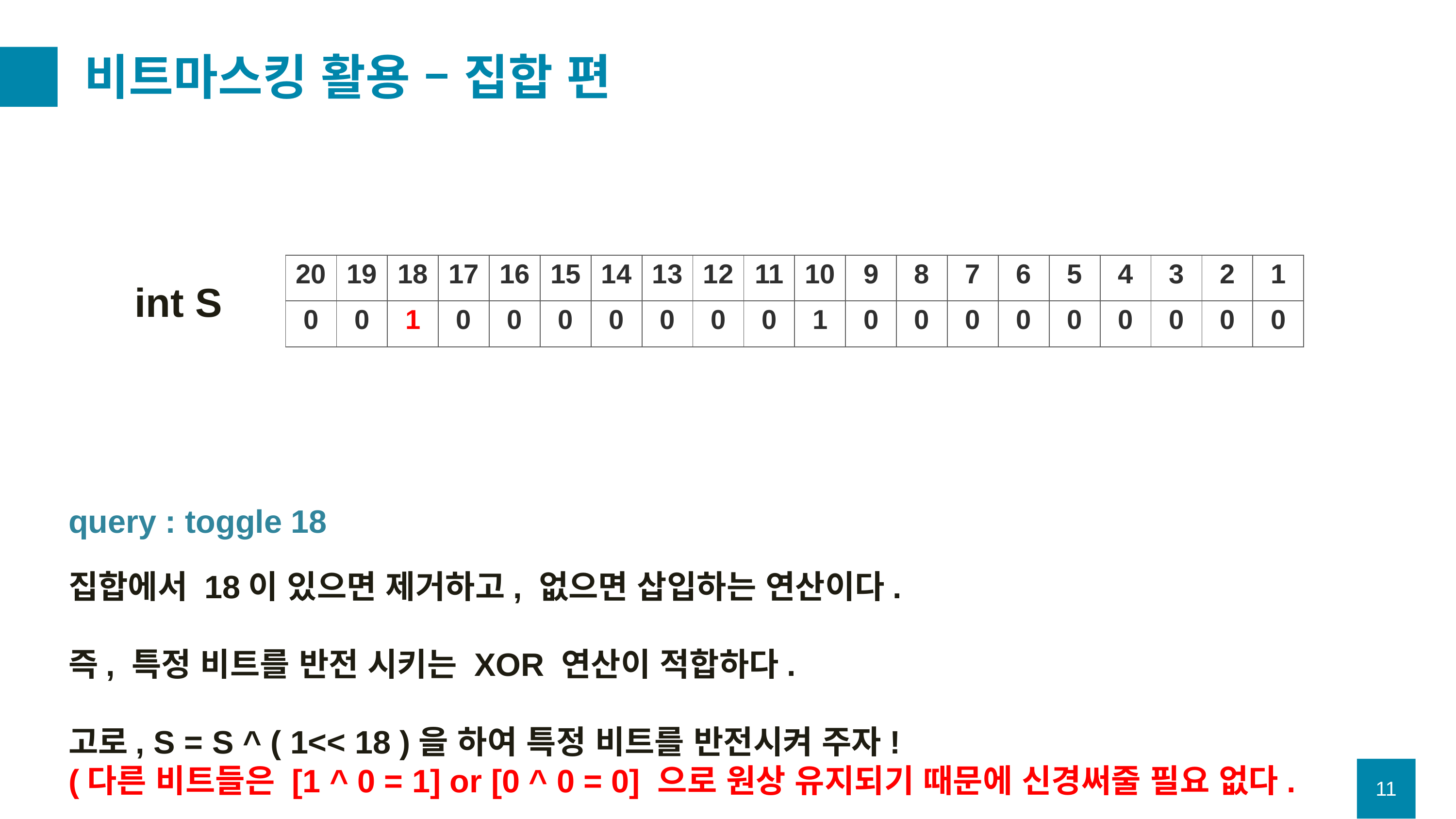

# 비트마스킹 활용 – 집합 편
| 20 | 19 | 18 | 17 | 16 | 15 | 14 | 13 | 12 | 11 | 10 | 9 | 8 | 7 | 6 | 5 | 4 | 3 | 2 | 1 |
| --- | --- | --- | --- | --- | --- | --- | --- | --- | --- | --- | --- | --- | --- | --- | --- | --- | --- | --- | --- |
| 0 | 0 | 1 | 0 | 0 | 0 | 0 | 0 | 0 | 0 | 1 | 0 | 0 | 0 | 0 | 0 | 0 | 0 | 0 | 0 |
int S
query : toggle 18
집합에서 18이 있으면 제거하고, 없으면 삽입하는 연산이다.

즉, 특정 비트를 반전 시키는 XOR 연산이 적합하다.

고로, S = S ^ ( 1<< 18 )을 하여 특정 비트를 반전시켜 주자!
(다른 비트들은 [1 ^ 0 = 1] or [0 ^ 0 = 0] 으로 원상 유지되기 때문에 신경써줄 필요 없다.
11